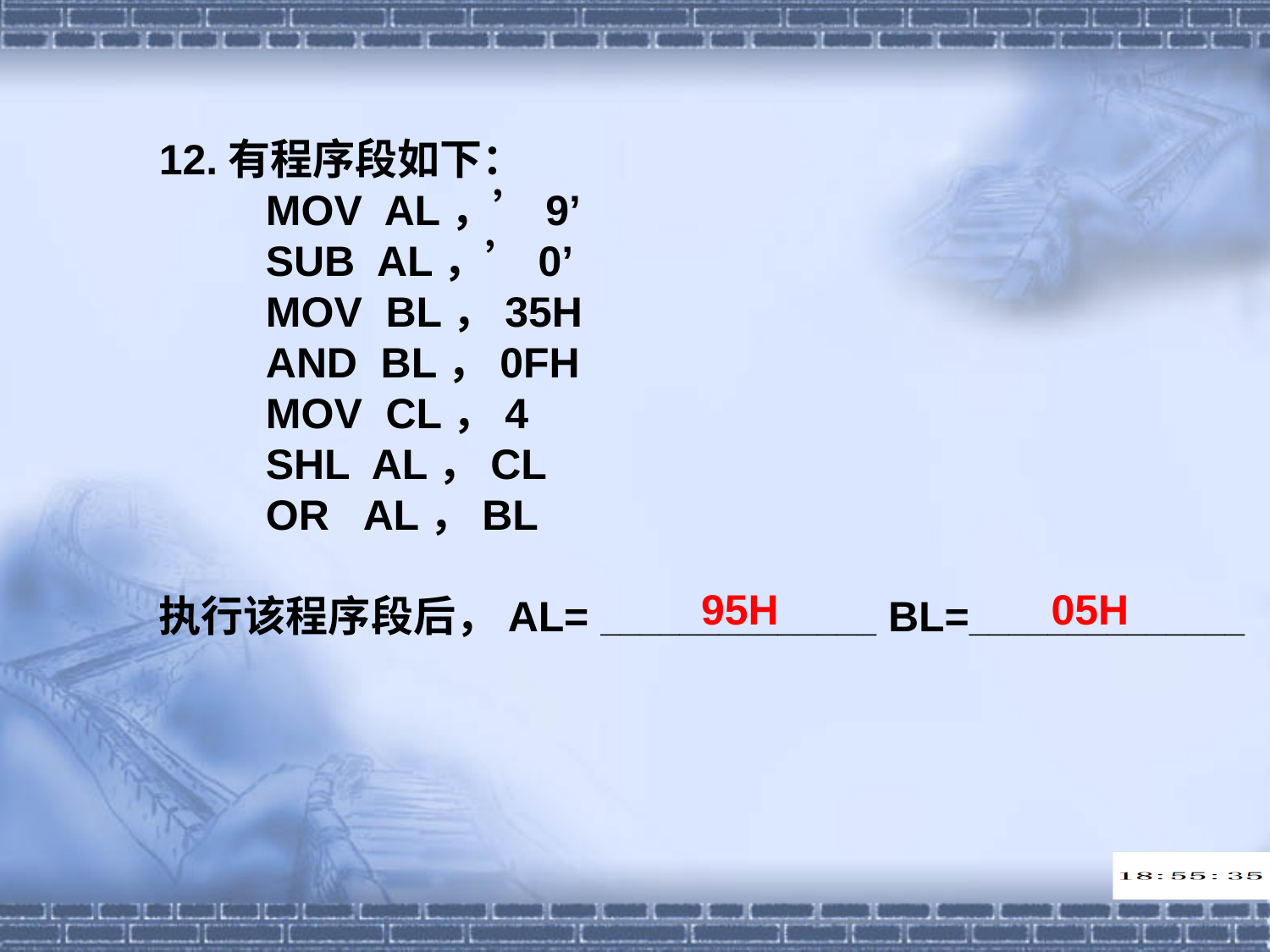

12.有程序段如下：
         MOV  AL，’9’
         SUB  AL，’0’
         MOV  BL，35H
         AND  BL，0FH
         MOV  CL，4
         SHL  AL，CL
         OR   AL，BL

执行该程序段后，AL= ______________ BL=______________
95H
05H
40